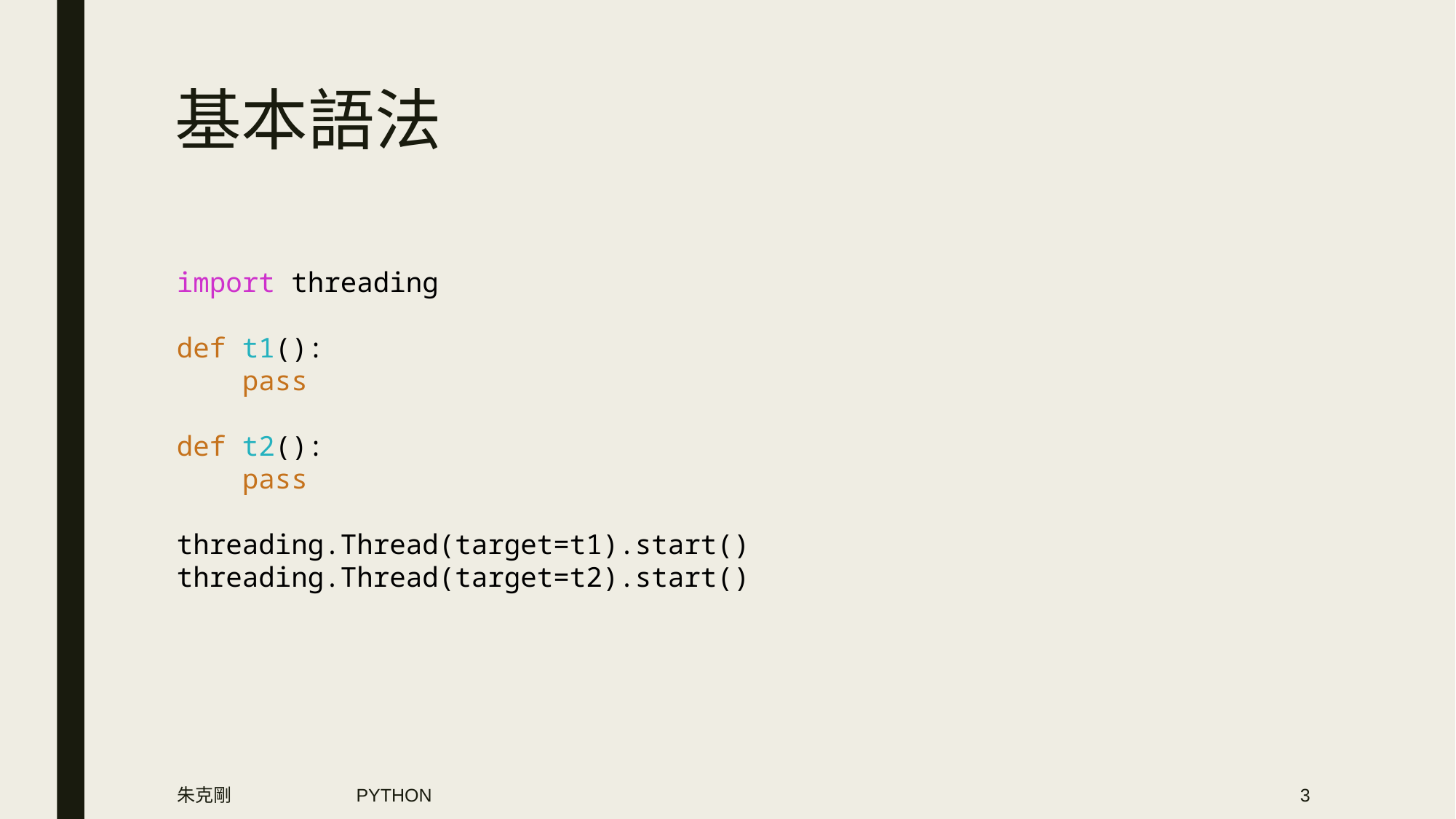

# 基本語法
import threading

def t1():
    pass

def t2():
    pass

threading.Thread(target=t1).start()
threading.Thread(target=t2).start()
朱克剛
PYTHON
3